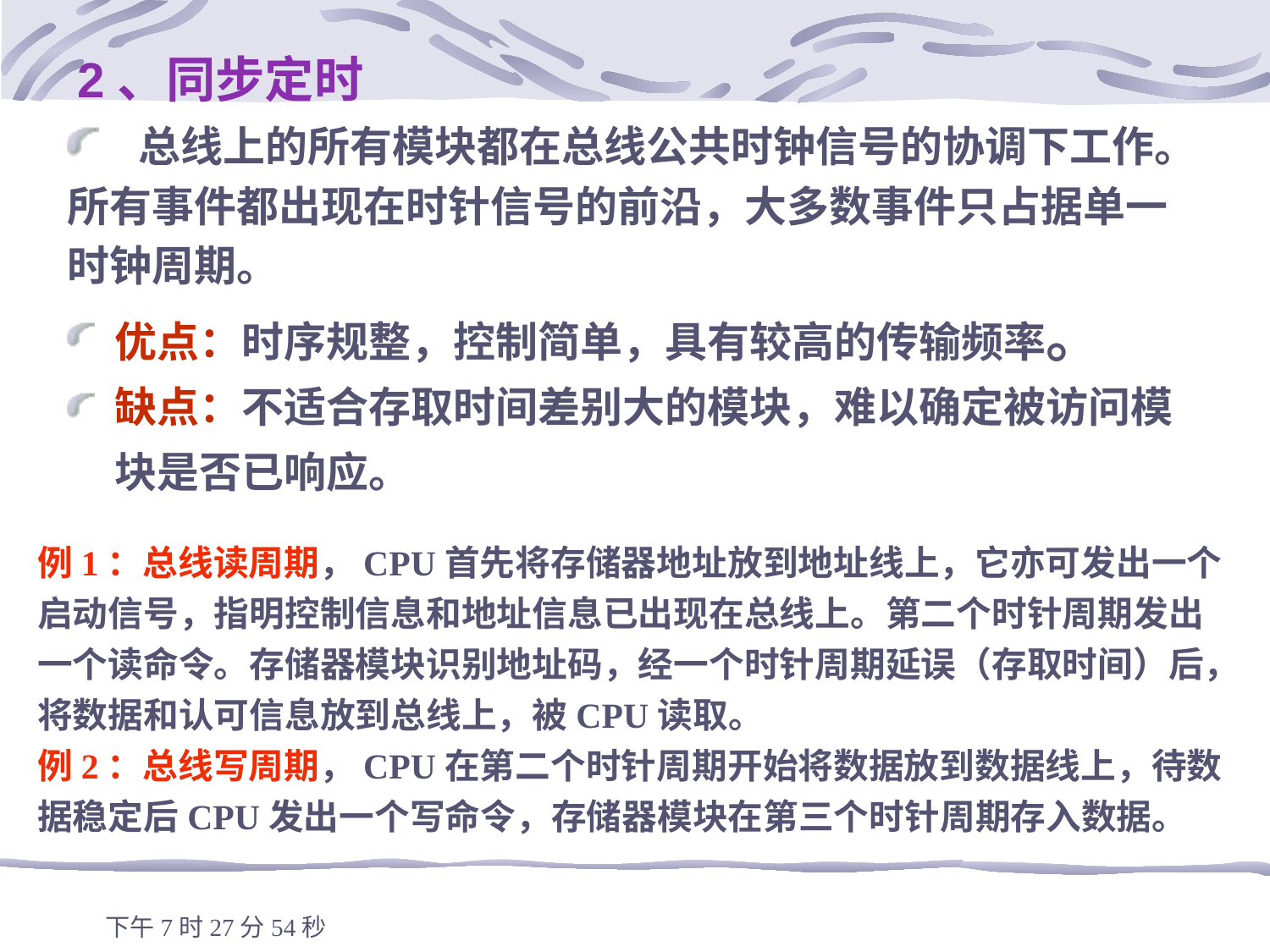

2、同步定时
 总线上的所有模块都在总线公共时钟信号的协调下工作。
所有事件都出现在时针信号的前沿，大多数事件只占据单一
时钟周期。
优点：时序规整，控制简单，具有较高的传输频率。
缺点：不适合存取时间差别大的模块，难以确定被访问模块是否已响应。
例1：总线读周期，CPU首先将存储器地址放到地址线上，它亦可发出一个启动信号，指明控制信息和地址信息已出现在总线上。第二个时针周期发出一个读命令。存储器模块识别地址码，经一个时针周期延误（存取时间）后，将数据和认可信息放到总线上，被CPU读取。
例2：总线写周期，CPU在第二个时针周期开始将数据放到数据线上，待数据稳定后CPU发出一个写命令，存储器模块在第三个时针周期存入数据。
下午7时27分54秒